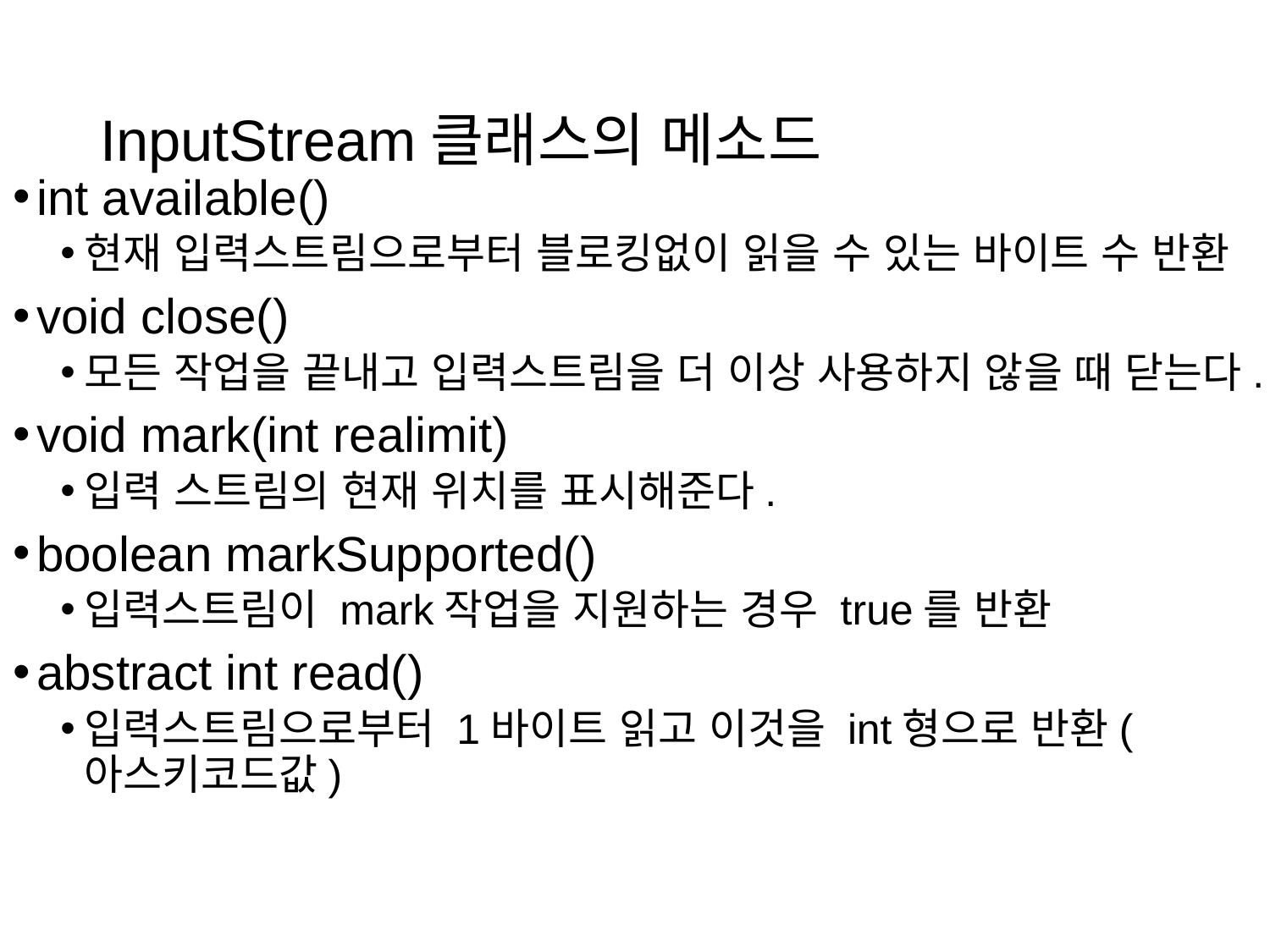

# InputStream클래스의 메소드
int available()
현재 입력스트림으로부터 블로킹없이 읽을 수 있는 바이트 수 반환
void close()
모든 작업을 끝내고 입력스트림을 더 이상 사용하지 않을 때 닫는다.
void mark(int realimit)
입력 스트림의 현재 위치를 표시해준다.
boolean markSupported()
입력스트림이 mark작업을 지원하는 경우 true를 반환
abstract int read()
입력스트림으로부터 1바이트 읽고 이것을 int형으로 반환(아스키코드값)